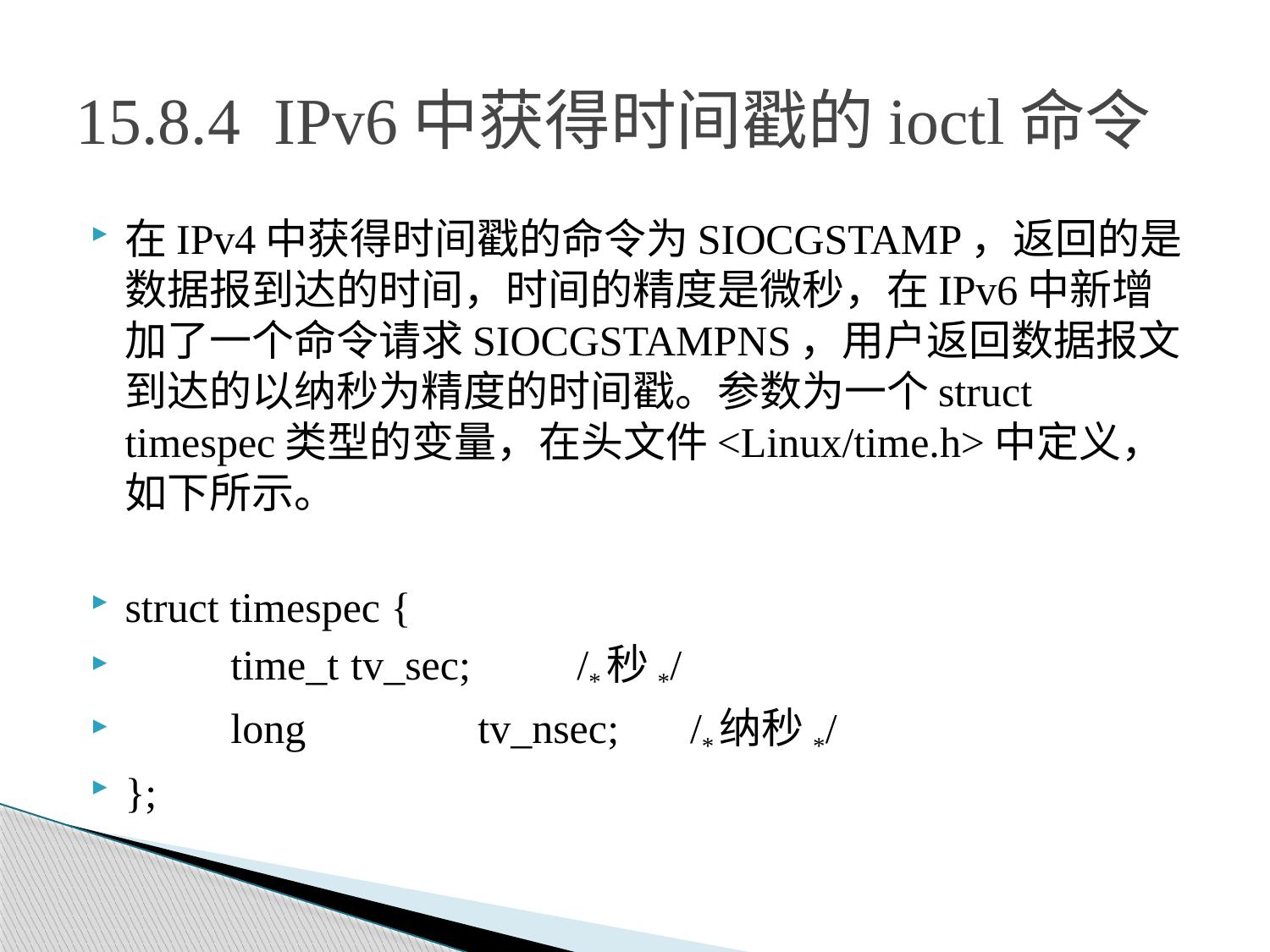

# 15.8.4  IPv6中获得时间戳的ioctl命令
在IPv4中获得时间戳的命令为SIOCGSTAMP，返回的是数据报到达的时间，时间的精度是微秒，在IPv6中新增加了一个命令请求SIOCGSTAMPNS，用户返回数据报文到达的以纳秒为精度的时间戳。参数为一个struct timespec类型的变量，在头文件<Linux/time.h>中定义，如下所示。

struct timespec {
          time_t	tv_sec;		/*秒*/
          long	            tv_nsec;	/*纳秒*/
};